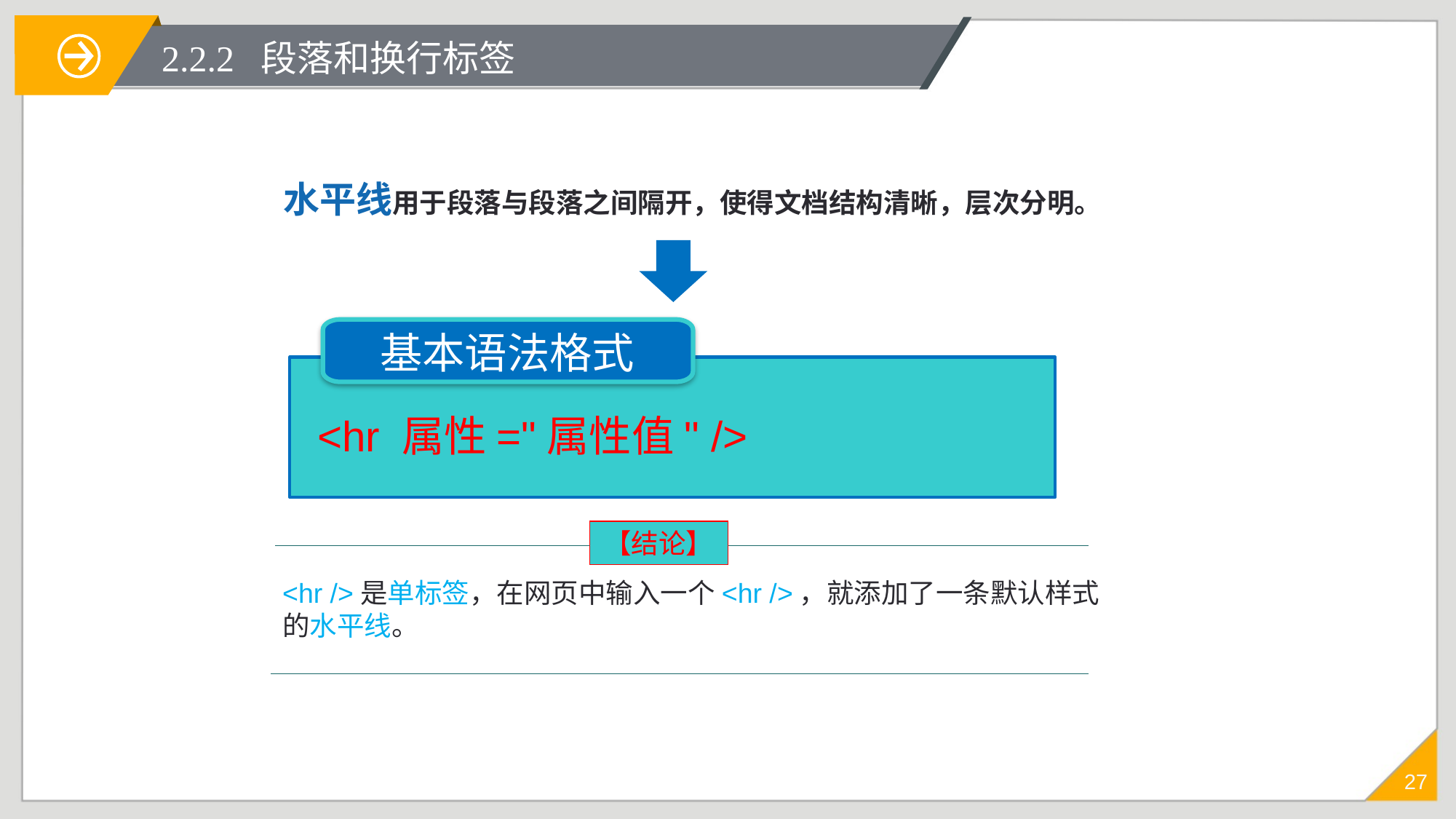

# 2.2.2  段落和换行标签
水平线用于段落与段落之间隔开，使得文档结构清晰，层次分明。

基本语法格式
<hr 属性="属性值" />
【结论】
<hr />是单标签，在网页中输入一个<hr />，就添加了一条默认样式的水平线。